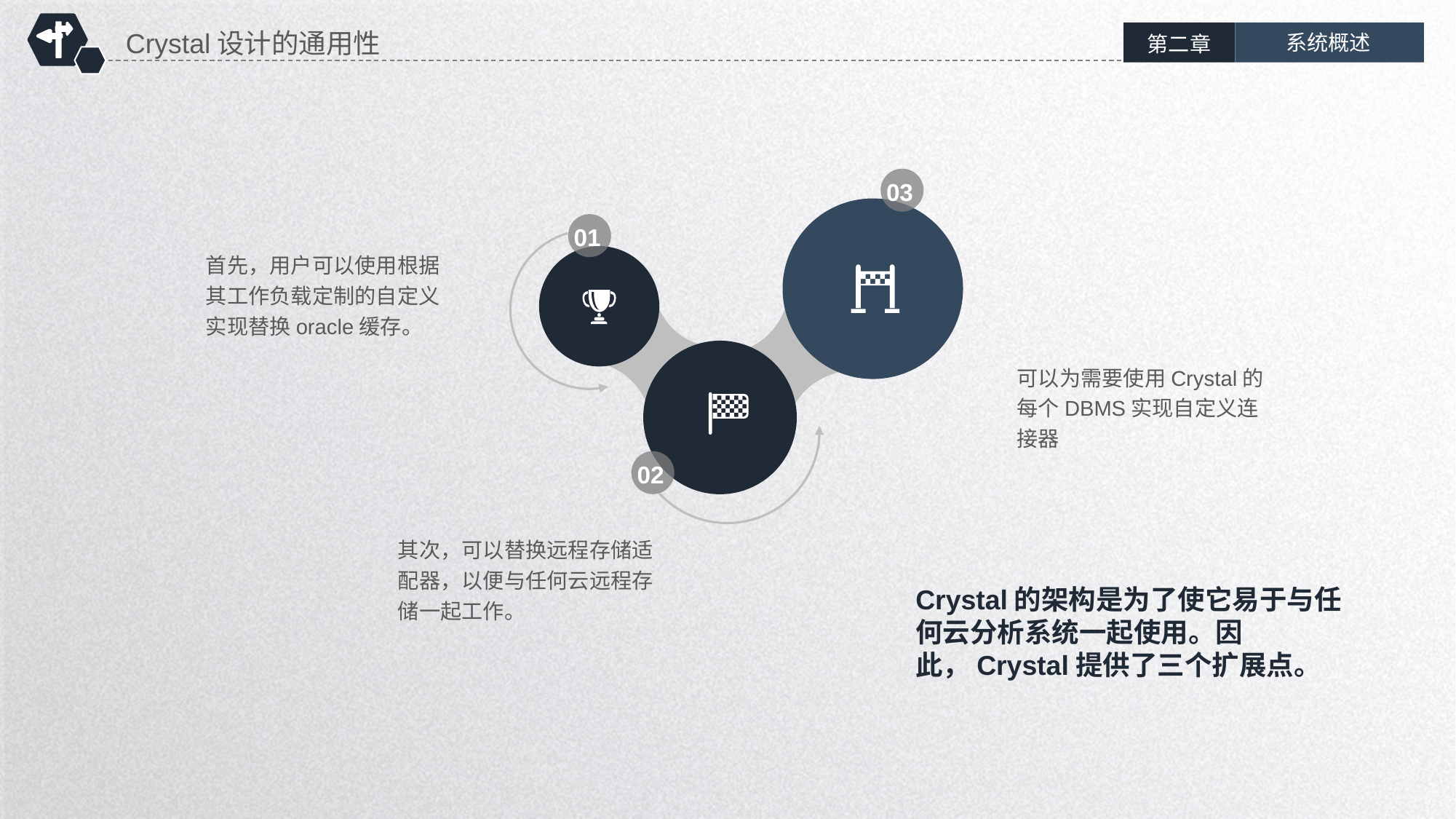

Crystal设计的通用性
系统概述
第二章

03

01

首先，用户可以使用根据其工作负载定制的自定义实现替换oracle缓存。

可以为需要使用Crystal的每个DBMS实现自定义连接器

02
其次，可以替换远程存储适配器，以便与任何云远程存储一起工作。
Crystal的架构是为了使它易于与任何云分析系统一起使用。因此，Crystal提供了三个扩展点。
延时符